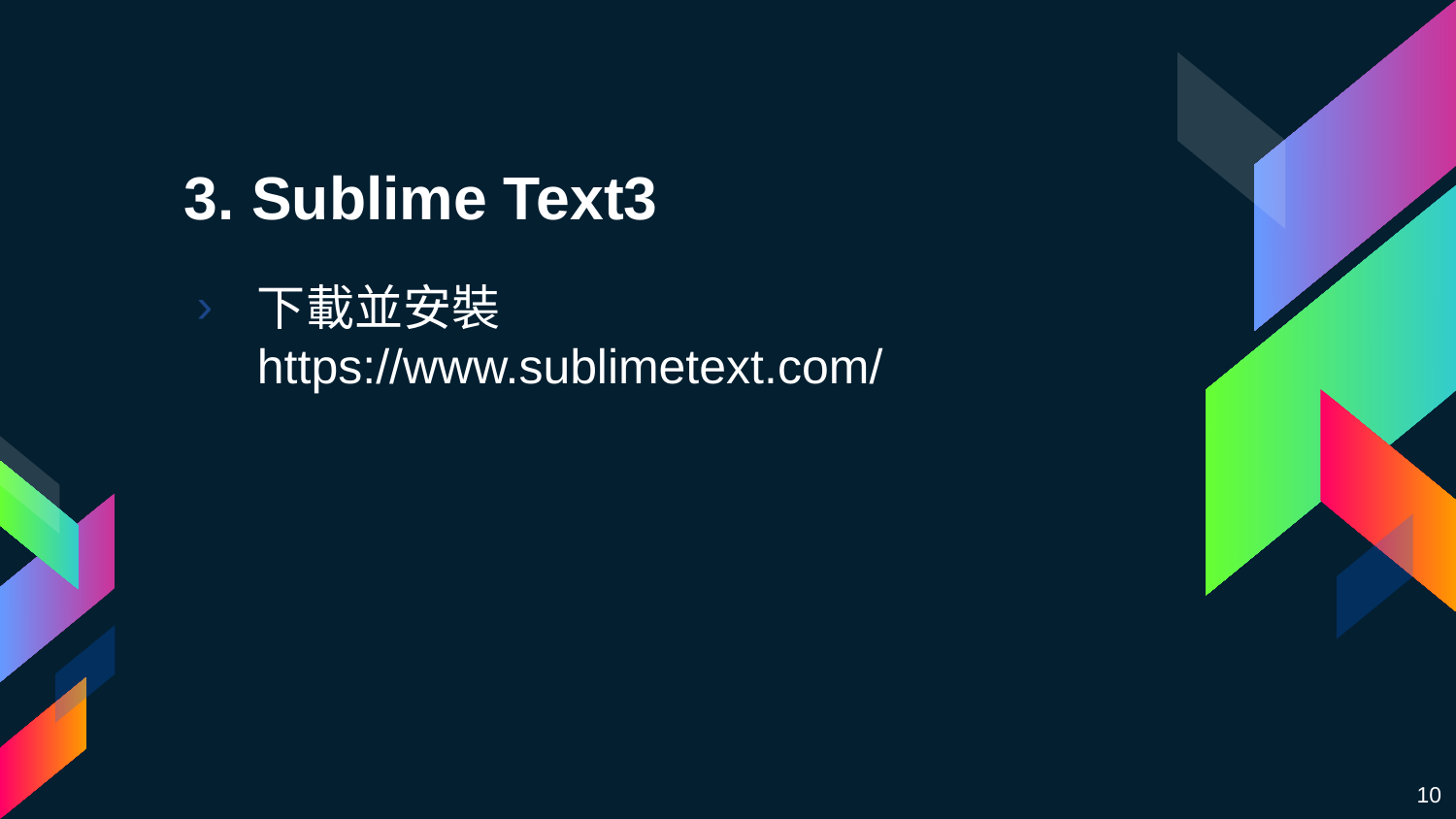

# 3. Sublime Text3
下載並安裝
https://www.sublimetext.com/

10